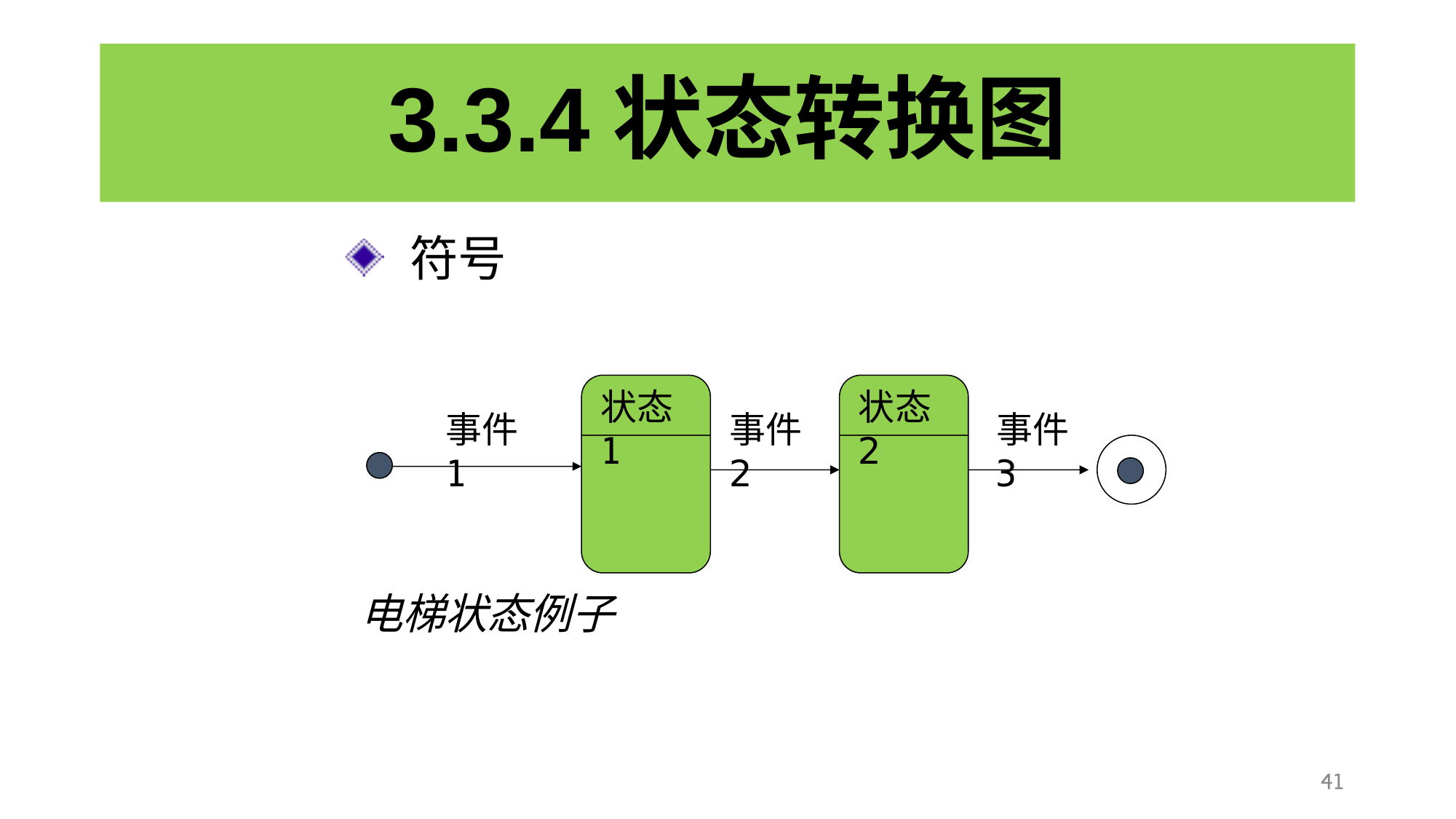

# 3.3.4状态转换图
符号

状态1
状态2
事件1
事件2
事件3

电梯状态例子
41